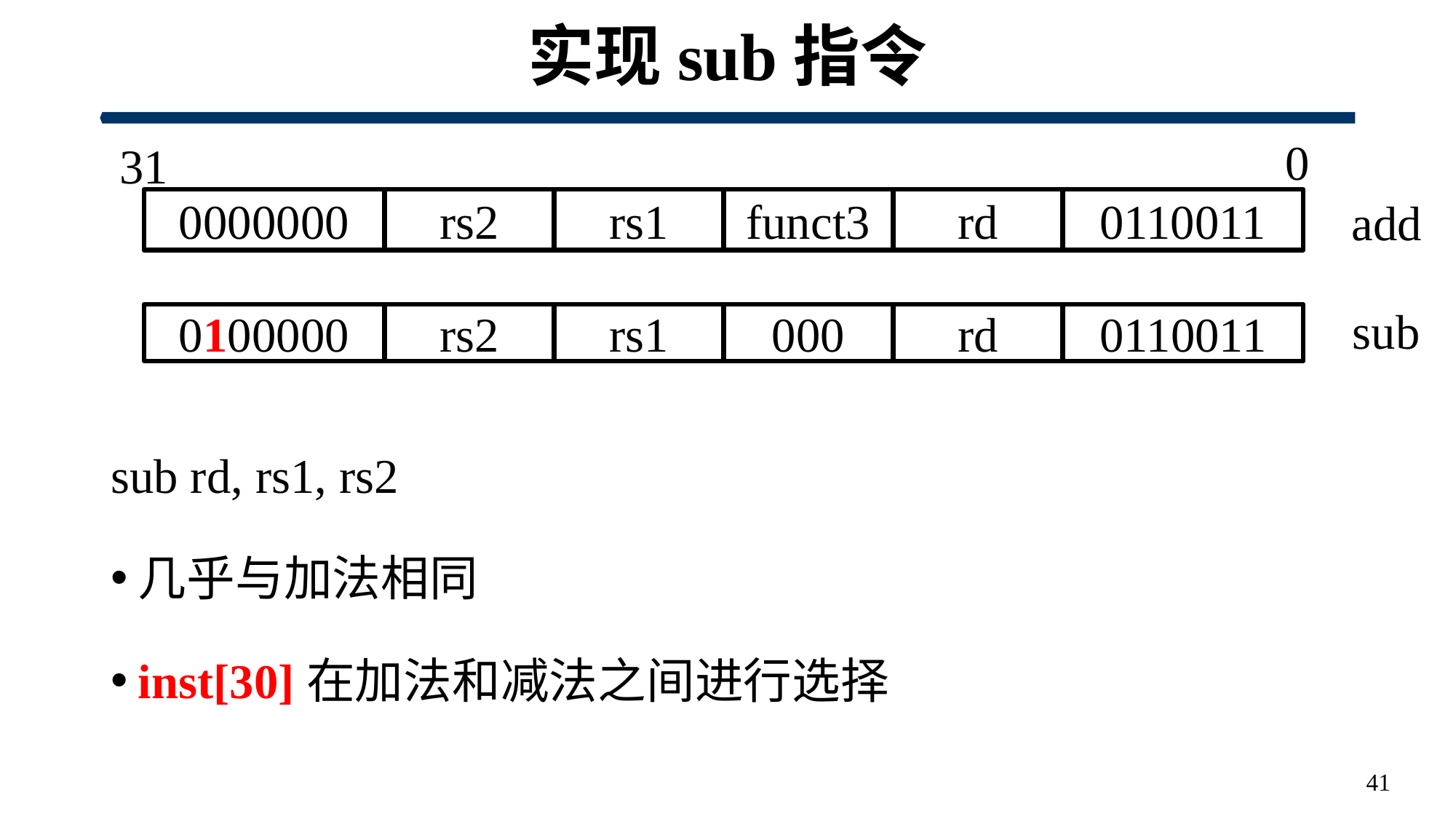

# 实现sub指令
0
31
0000000
rs2
rs1
funct3
rd
0110011

0100000
rs2
rs1
000
rd
0110011

sub rd, rs1, rs2
几乎与加法相同
inst[30]在加法和减法之间进行选择
add
sub
41